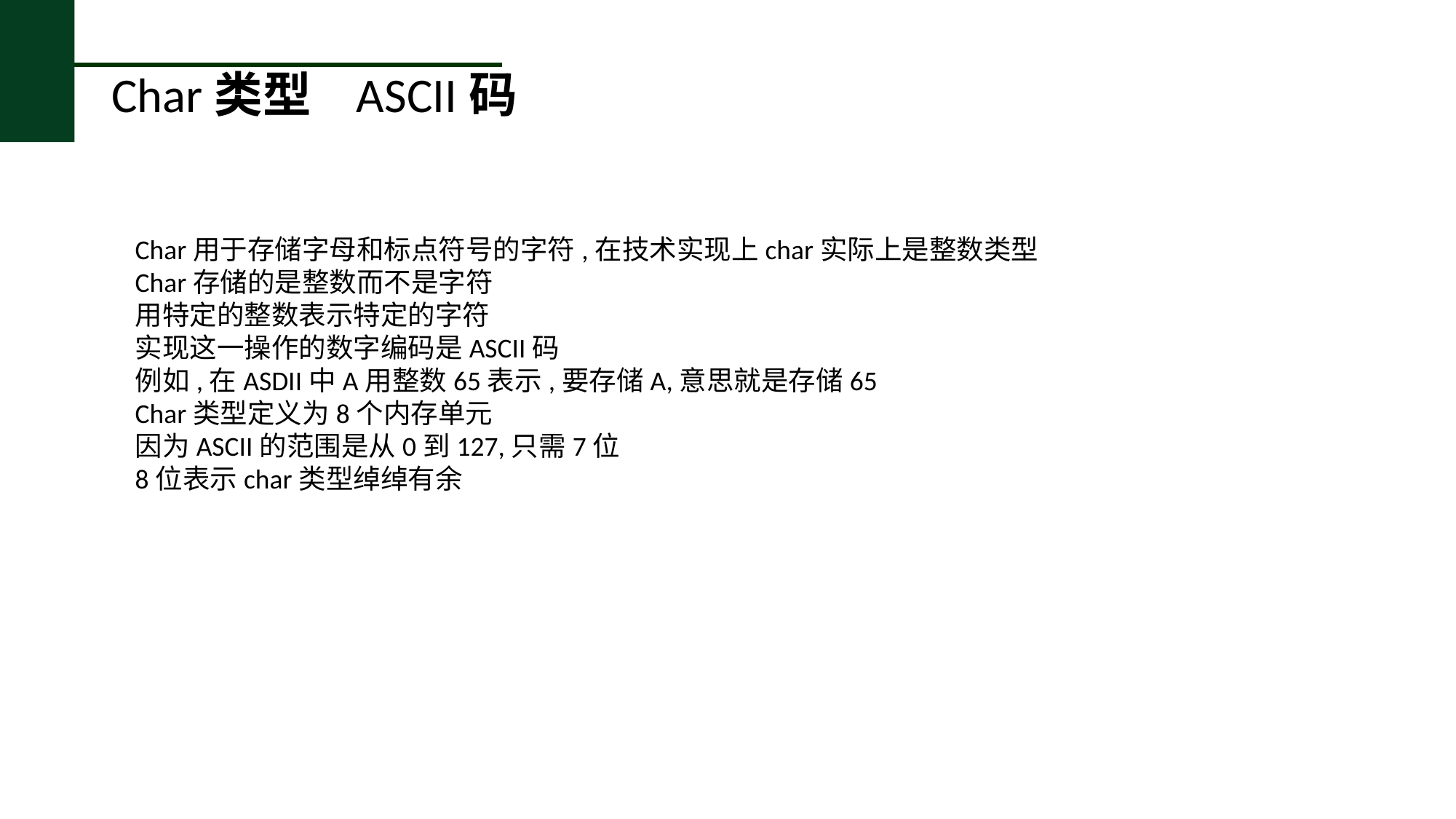

# Char类型   ASCII码
Char用于存储字母和标点符号的字符,在技术实现上char实际上是整数类型
Char存储的是整数而不是字符
用特定的整数表示特定的字符
实现这一操作的数字编码是ASCII码
例如,在ASDII中A用整数65表示,要存储A,意思就是存储65
Char类型定义为8个内存单元
因为ASCII的范围是从0到127,只需7位
8位表示char类型绰绰有余